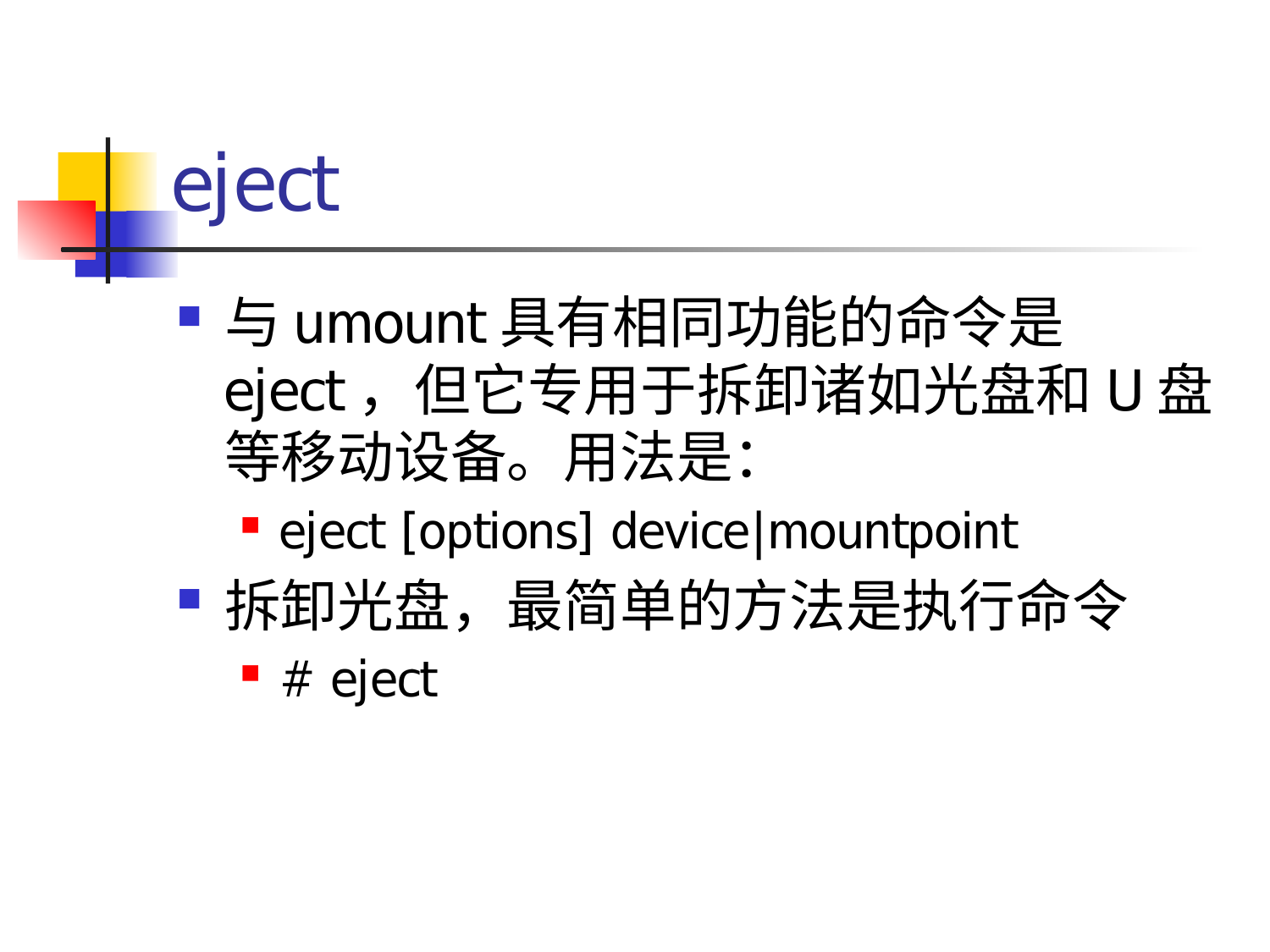

# eject
与umount具有相同功能的命令是eject，但它专用于拆卸诸如光盘和U盘等移动设备。用法是：
eject [options] device|mountpoint
拆卸光盘，最简单的方法是执行命令
# eject